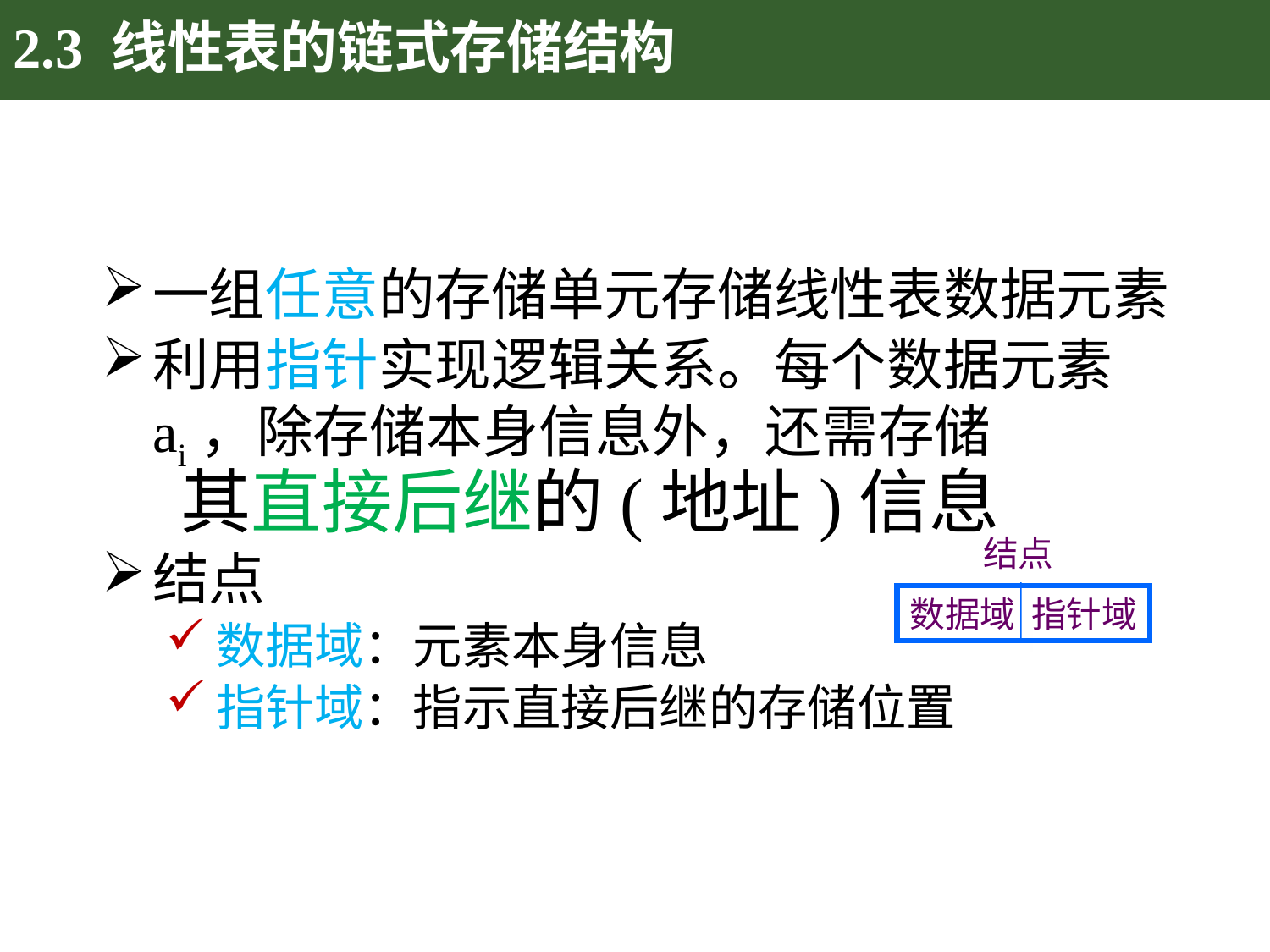

# 2.3 线性表的链式存储结构

一组任意的存储单元存储线性表数据元素
利用指针实现逻辑关系。每个数据元素ai，除存储本身信息外，还需存储
  其直接后继的(地址)信息
结点
数据域：元素本身信息
指针域：指示直接后继的存储位置
结点

数据域  指针域